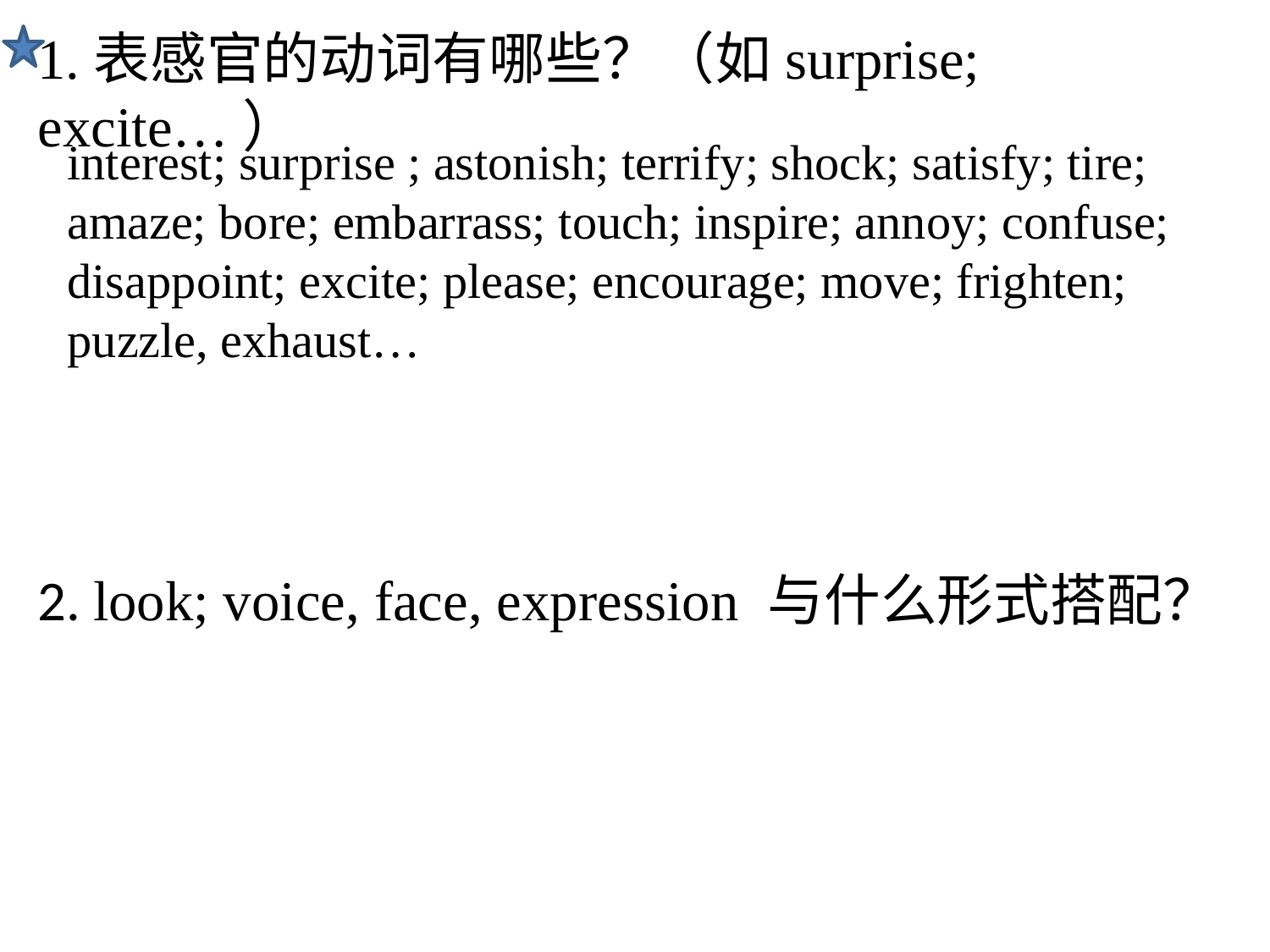

1.表感官的动词有哪些？（如surprise; excite…）

2. look; voice, face, expression 与什么形式搭配？

interest; surprise ; astonish; terrify; shock; satisfy; tire; amaze; bore; embarrass; touch; inspire; annoy; confuse; disappoint; excite; please; encourage; move; frighten; puzzle, exhaust…